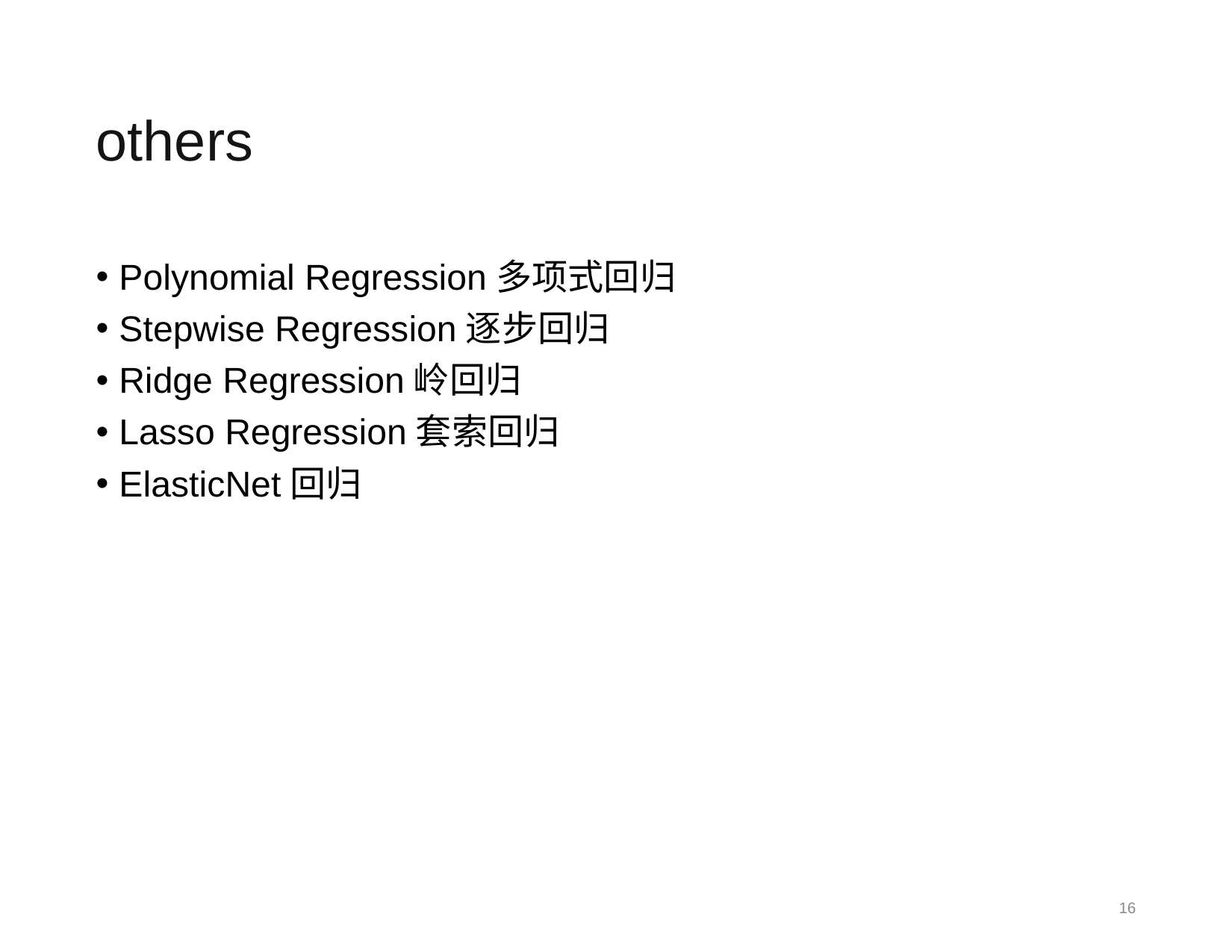

# others
Polynomial Regression多项式回归
Stepwise Regression逐步回归
Ridge Regression岭回归
Lasso Regression套索回归
ElasticNet回归

16